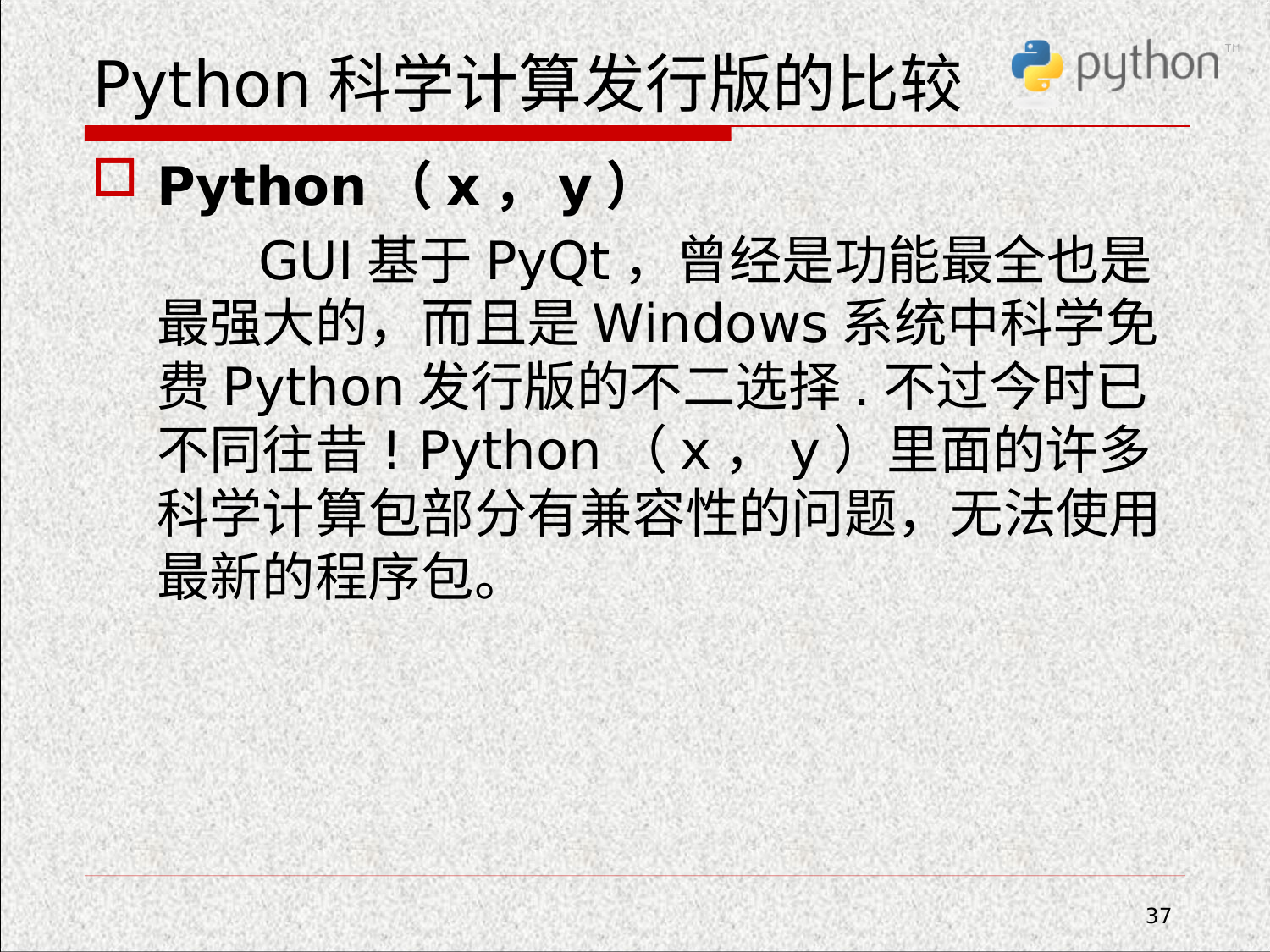

# Python科学计算发行版的比较
Python（x，y）
          GUI基于PyQt，曾经是功能最全也是最强大的，而且是Windows系统中科学免费Python发行版的不二选择.不过今时已不同往昔! Python（x，y）里面的许多科学计算包部分有兼容性的问题，无法使用最新的程序包。
37